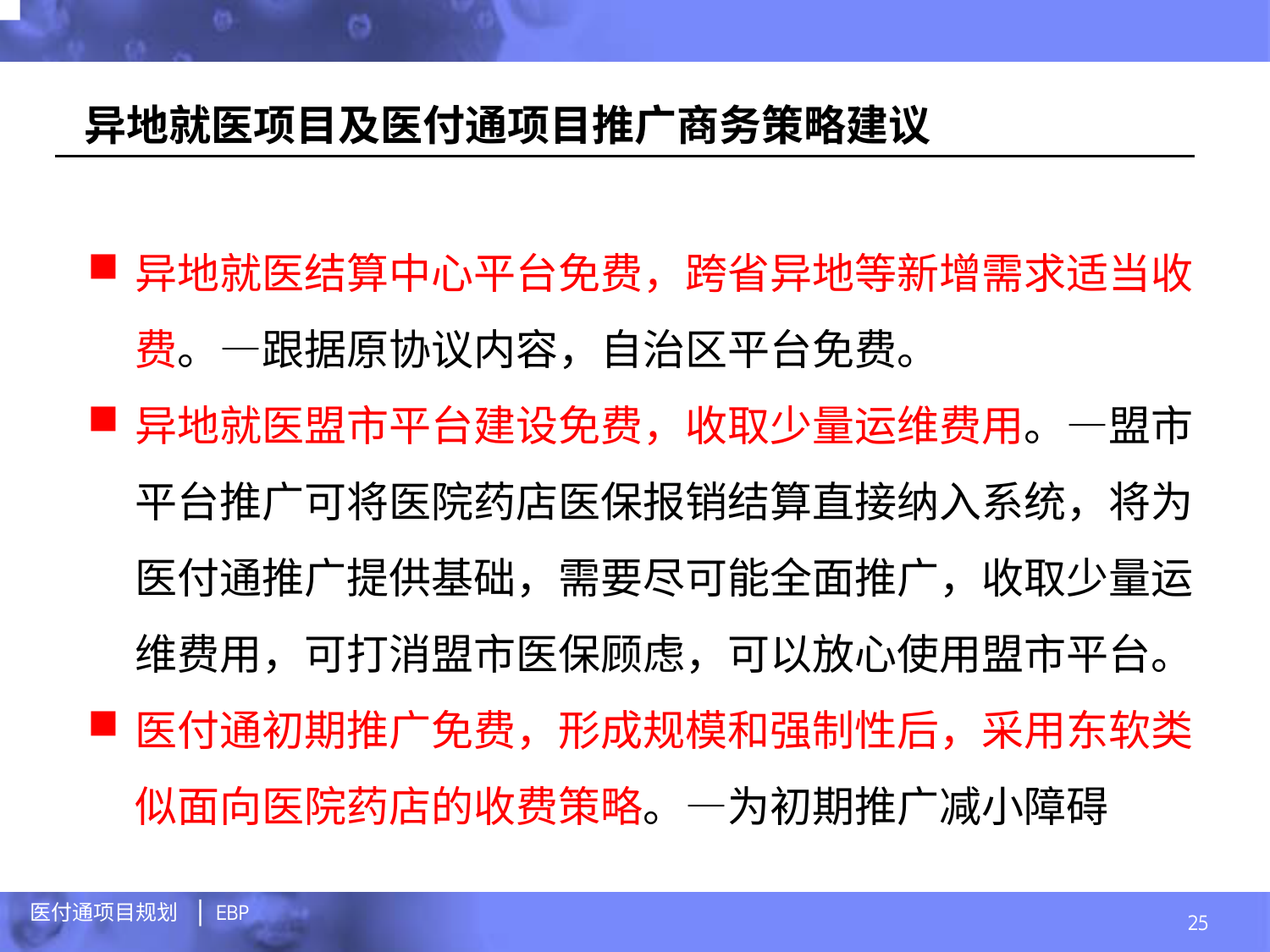

异地就医项目及医付通项目推广商务策略建议
异地就医结算中心平台免费，跨省异地等新增需求适当收费。—跟据原协议内容，自治区平台免费。
异地就医盟市平台建设免费，收取少量运维费用。—盟市平台推广可将医院药店医保报销结算直接纳入系统，将为医付通推广提供基础，需要尽可能全面推广，收取少量运维费用，可打消盟市医保顾虑，可以放心使用盟市平台。
医付通初期推广免费，形成规模和强制性后，采用东软类似面向医院药店的收费策略。—为初期推广减小障碍
25